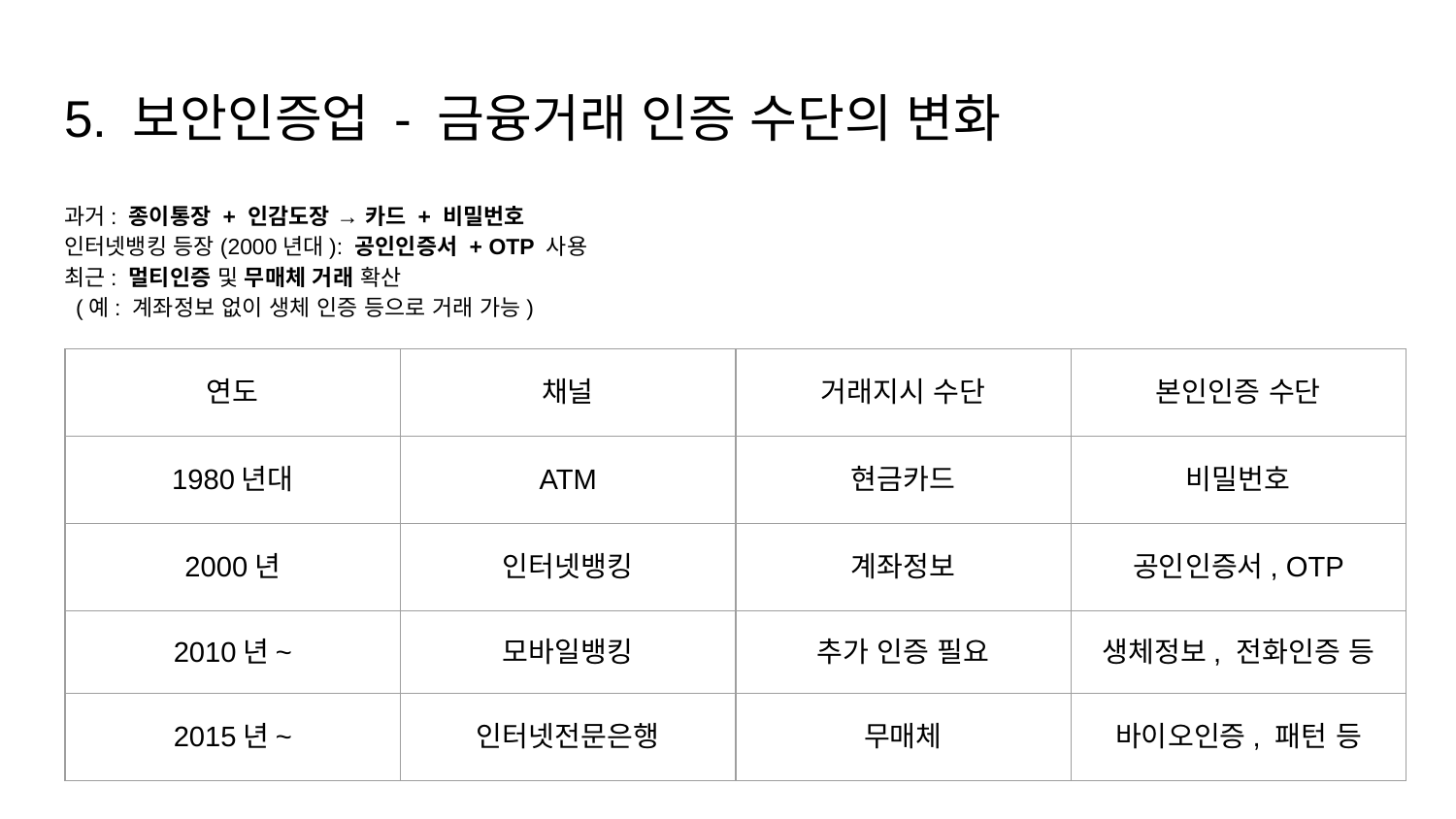

# 5. 보안인증업 - 금융거래 인증 수단의 변화
과거: 종이통장 + 인감도장 → 카드 + 비밀번호
인터넷뱅킹 등장(2000년대): 공인인증서 + OTP 사용
최근: 멀티인증 및 무매체 거래 확산
 (예: 계좌정보 없이 생체 인증 등으로 거래 가능)

| 연도 | 채널 | 거래지시 수단 | 본인인증 수단 |
| --- | --- | --- | --- |
| 1980년대 | ATM | 현금카드 | 비밀번호 |
| 2000년 | 인터넷뱅킹 | 계좌정보 | 공인인증서, OTP |
| 2010년~ | 모바일뱅킹 | 추가 인증 필요 | 생체정보, 전화인증 등 |
| 2015년~ | 인터넷전문은행 | 무매체 | 바이오인증, 패턴 등 |